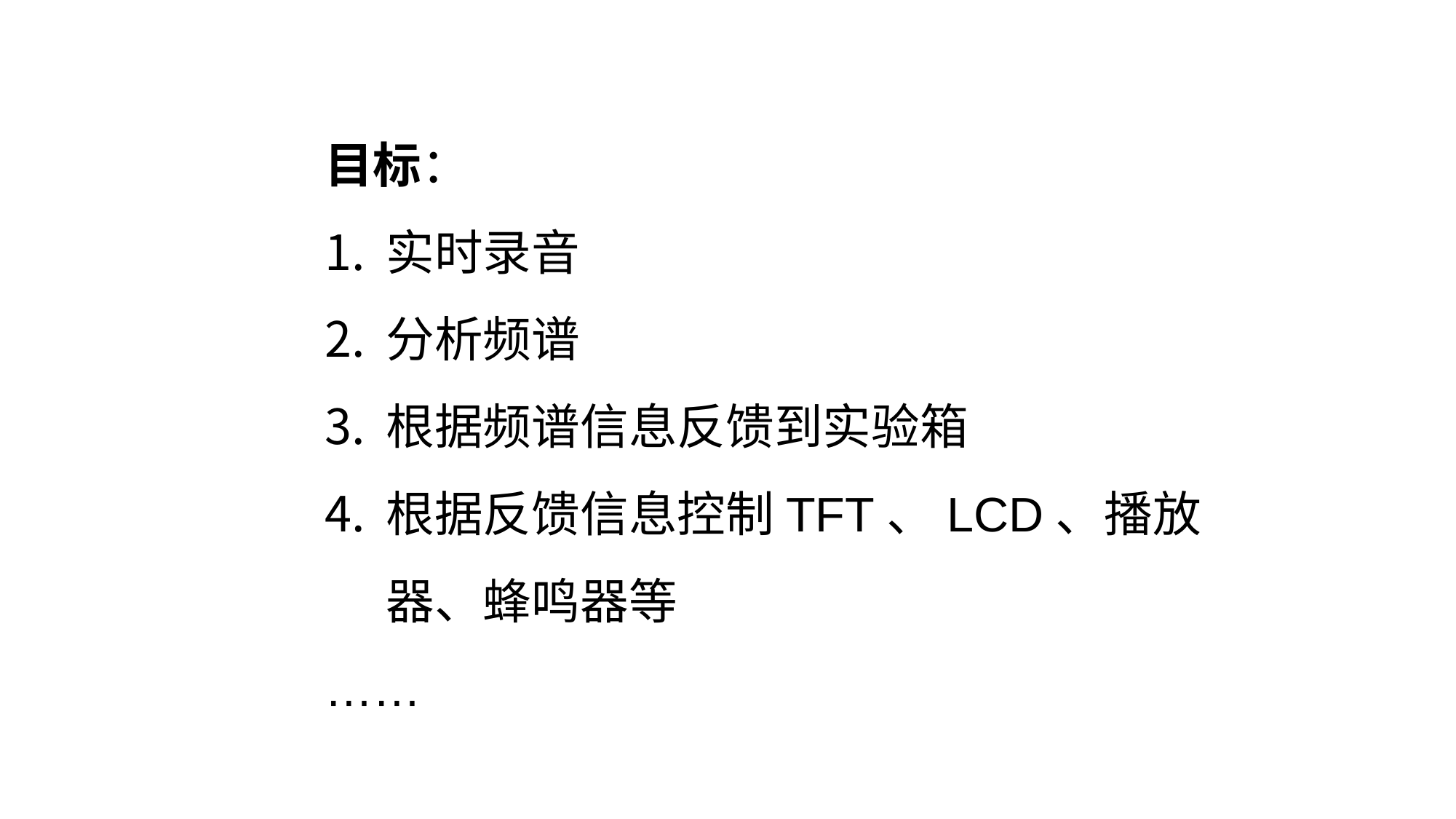

目标：
实时录音
分析频谱
根据频谱信息反馈到实验箱
根据反馈信息控制TFT、LCD、播放器、蜂鸣器等
……